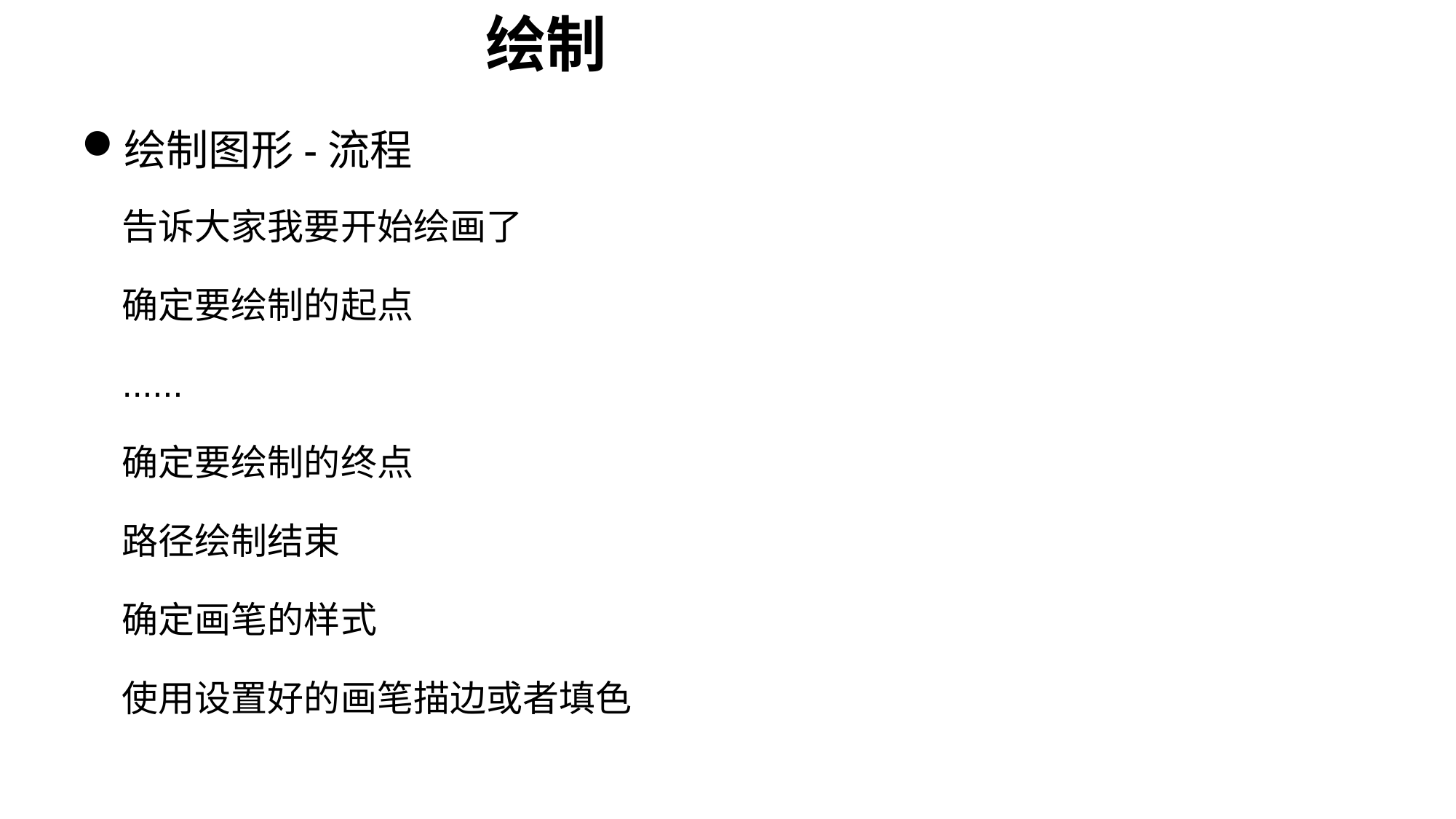

绘制
绘制图形-流程
告诉大家我要开始绘画了
确定要绘制的起点
......
确定要绘制的终点
路径绘制结束
确定画笔的样式
使用设置好的画笔描边或者填色